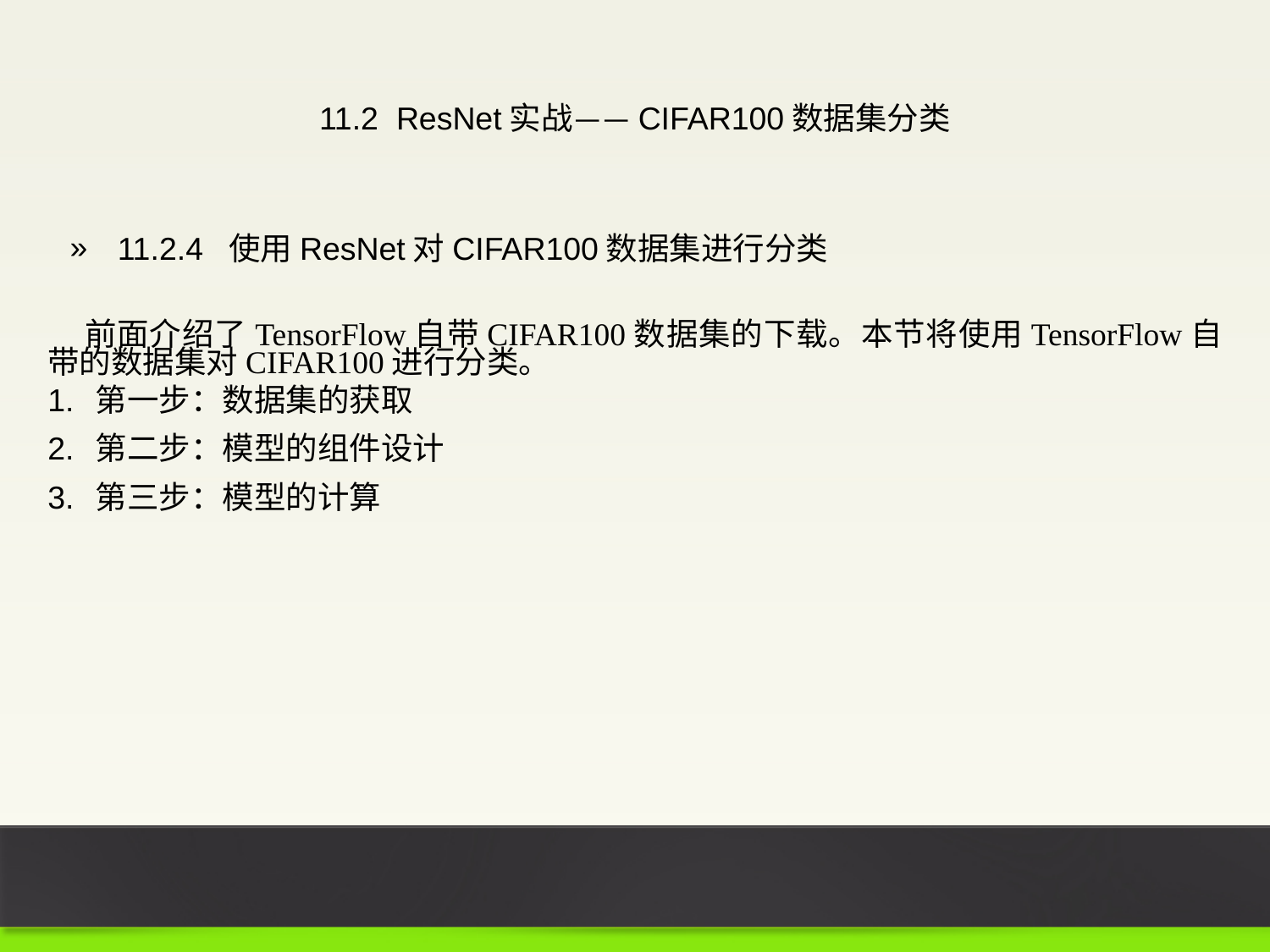

11.2  ResNet实战——CIFAR100数据集分类
11.2.4  使用ResNet对CIFAR100数据集进行分类
前面介绍了TensorFlow自带CIFAR100数据集的下载。本节将使用TensorFlow自带的数据集对CIFAR100进行分类。
第一步：数据集的获取
第二步：模型的组件设计
第三步：模型的计算